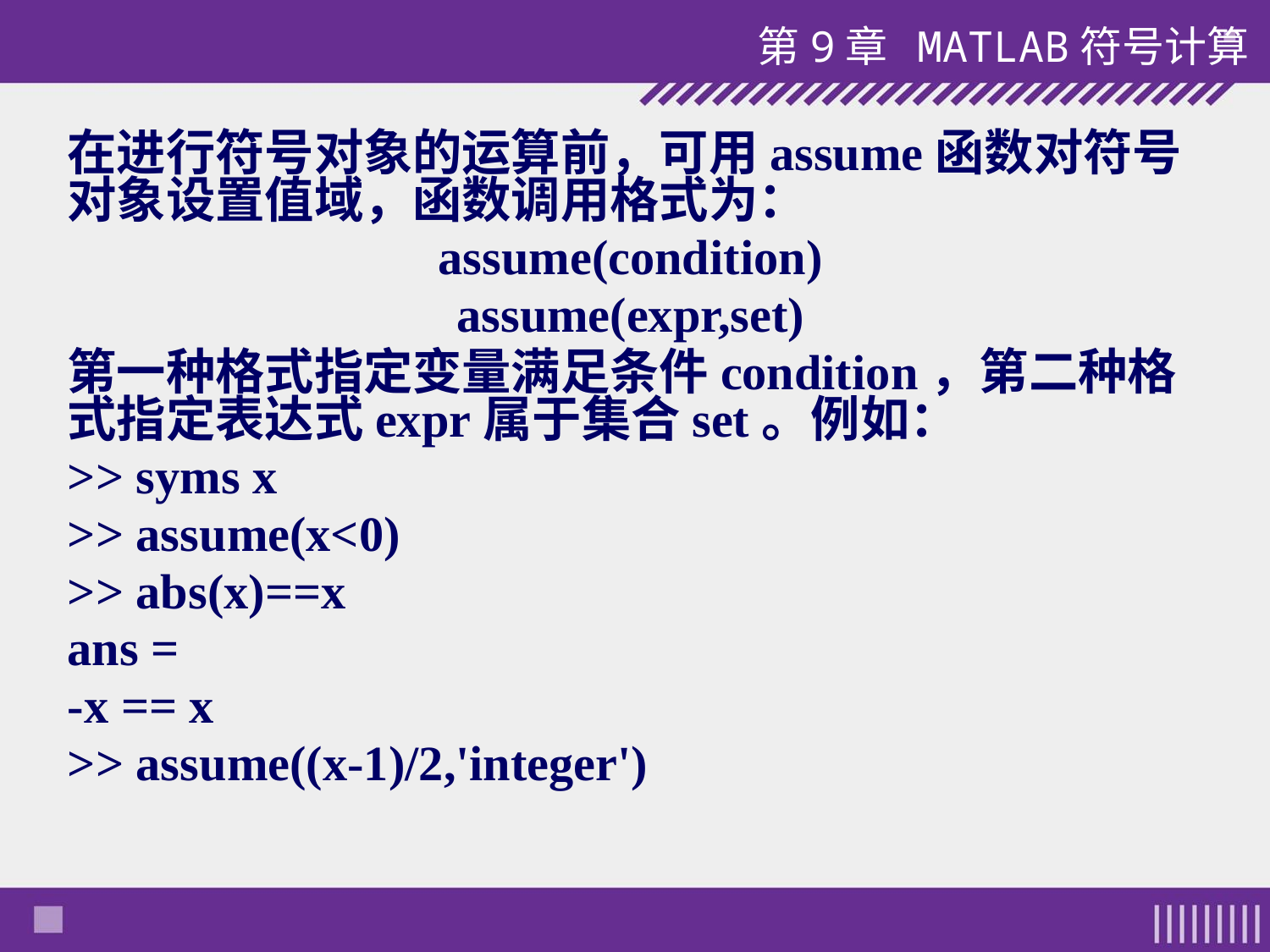

第9章  MATLAB符号计算
在进行符号对象的运算前，可用assume函数对符号对象设置值域，函数调用格式为：
assume(condition)
assume(expr,set)
第一种格式指定变量满足条件condition，第二种格式指定表达式expr属于集合set。例如：
>> syms x
>> assume(x<0)
>> abs(x)==x
ans =
-x == x
>> assume((x-1)/2,'integer')